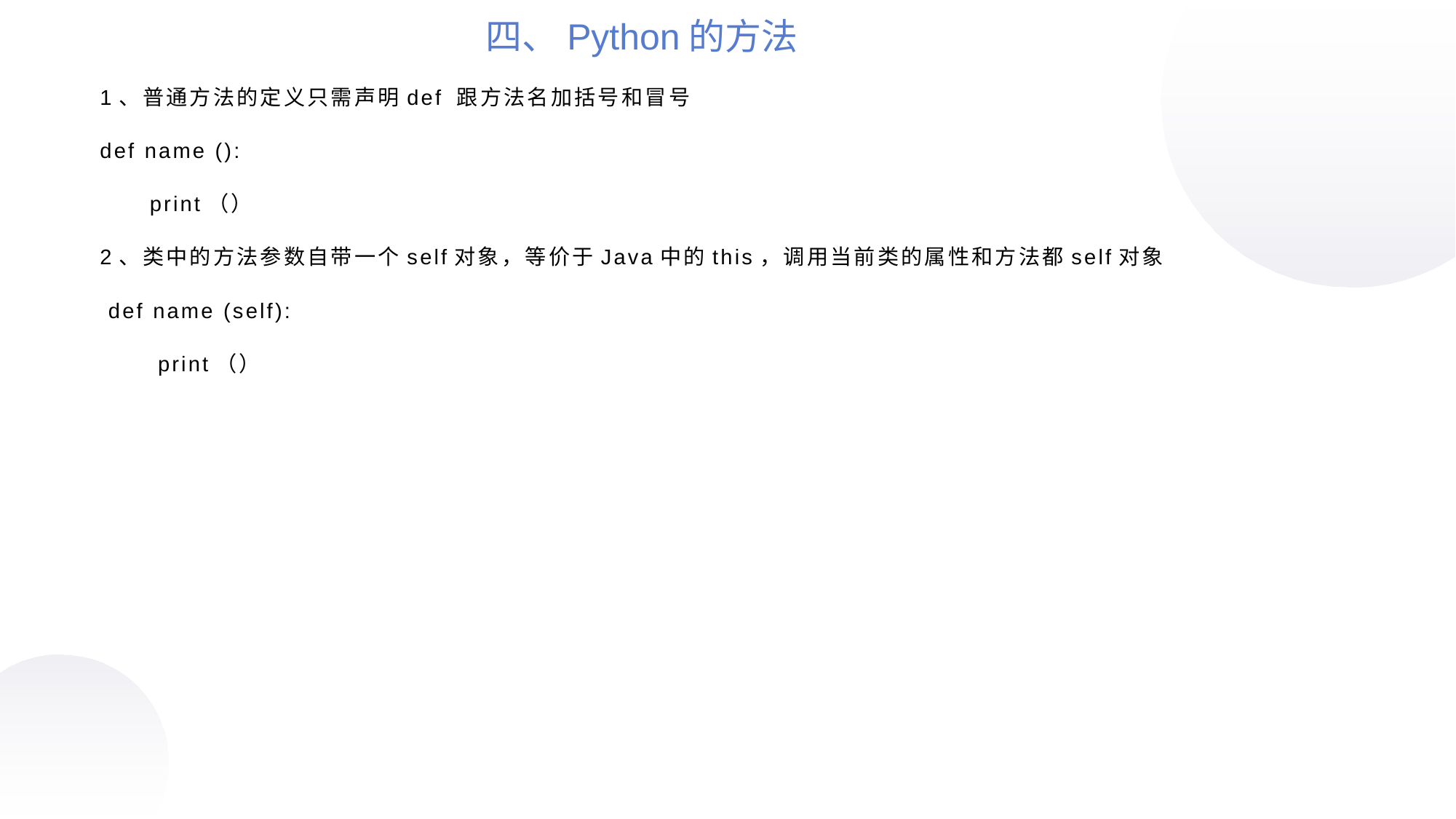

四、Python的方法
1、普通方法的定义只需声明def 跟方法名加括号和冒号
def name ():
      print（）
2、类中的方法参数自带一个self对象，等价于Java中的this，调用当前类的属性和方法都self对象
 def name (self):
       print（）